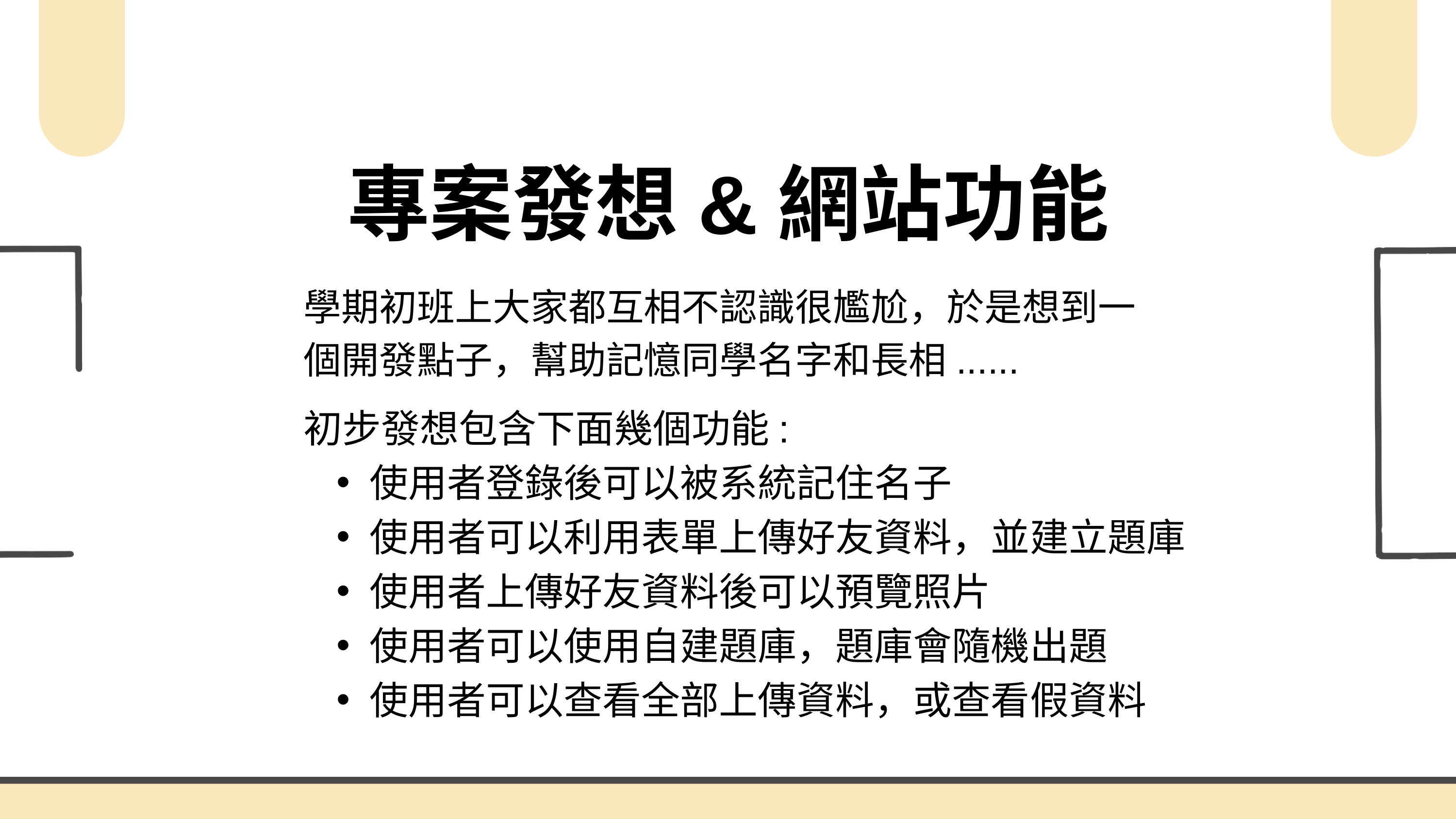

專案發想&網站功能

學期初班上大家都互相不認識很尷尬，於是想到一個開發點子，幫助記憶同學名字和長相......
初步發想包含下面幾個功能:
使用者登錄後可以被系統記住名子
使用者可以利用表單上傳好友資料，並建立題庫
使用者上傳好友資料後可以預覽照片
使用者可以使用自建題庫，題庫會隨機出題
使用者可以查看全部上傳資料，或查看假資料